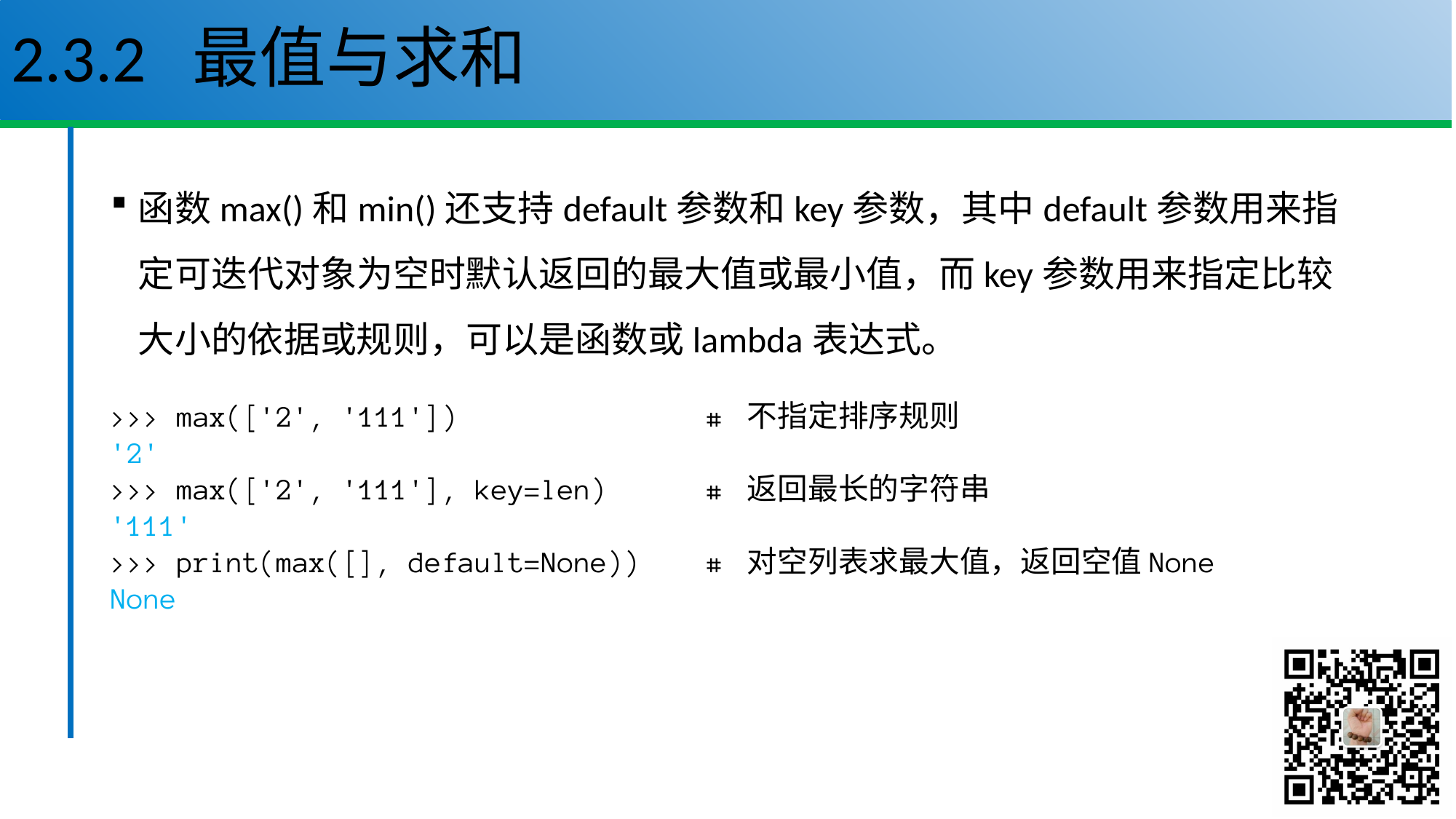

# 2.3.2  最值与求和
函数max()和min()还支持default参数和key参数，其中default参数用来指定可迭代对象为空时默认返回的最大值或最小值，而key参数用来指定比较大小的依据或规则，可以是函数或lambda表达式。

>>> max(['2', '111'])               # 不指定排序规则
'2'
>>> max(['2', '111'], key=len)      # 返回最长的字符串
'111'
>>> print(max([], default=None))    # 对空列表求最大值，返回空值None
None
55